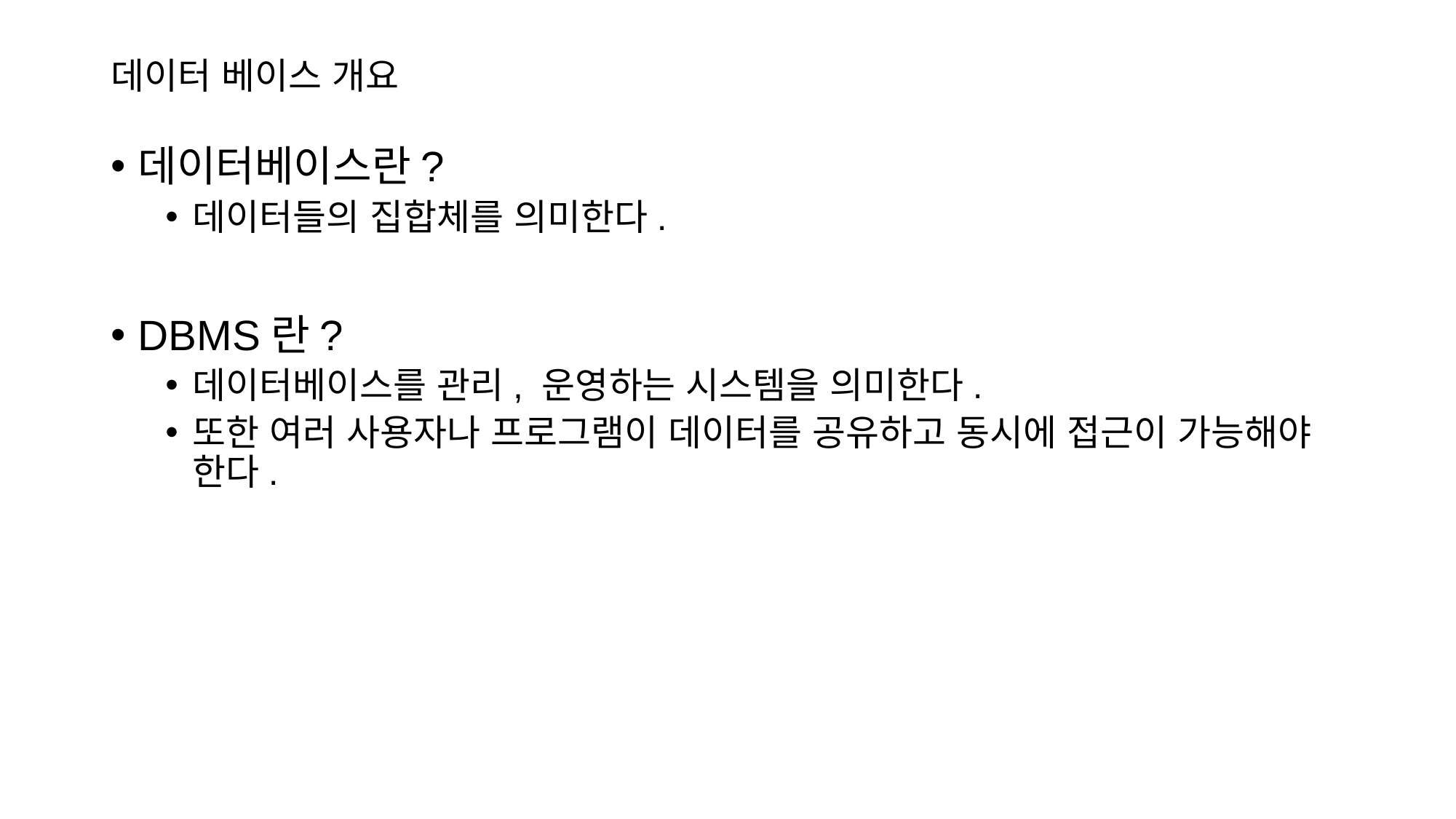

# 데이터 베이스 개요
데이터베이스란?
데이터들의 집합체를 의미한다.

DBMS란?
데이터베이스를 관리, 운영하는 시스템을 의미한다.
또한 여러 사용자나 프로그램이 데이터를 공유하고 동시에 접근이 가능해야 한다.